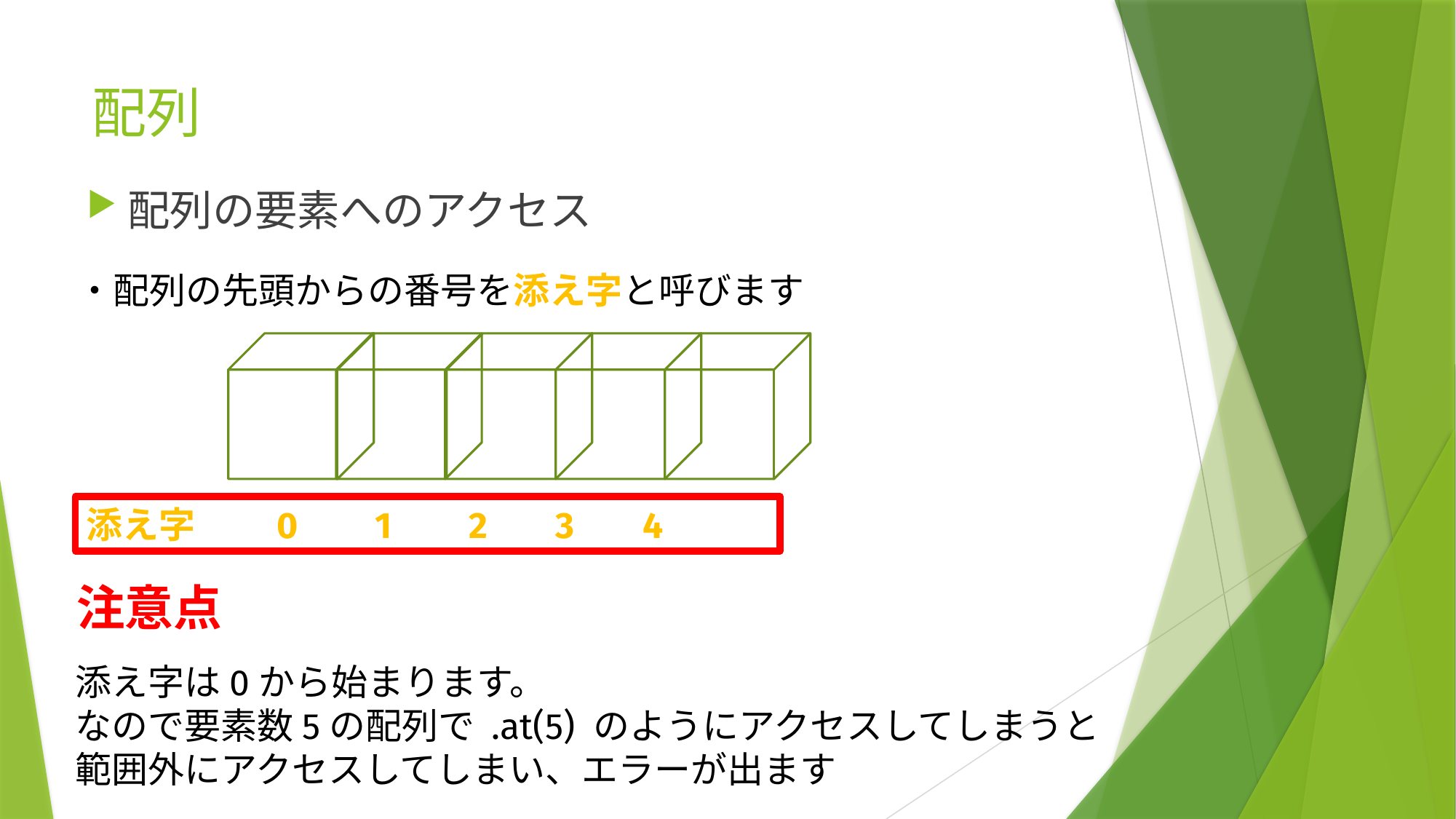

# 配列
配列の要素へのアクセス
・配列の先頭からの番号を添え字と呼びます

添え字　　0         1         2        3        4
注意点
添え字は0から始まります。
なので要素数5の配列で .at(5) のようにアクセスしてしまうと
範囲外にアクセスしてしまい、エラーが出ます